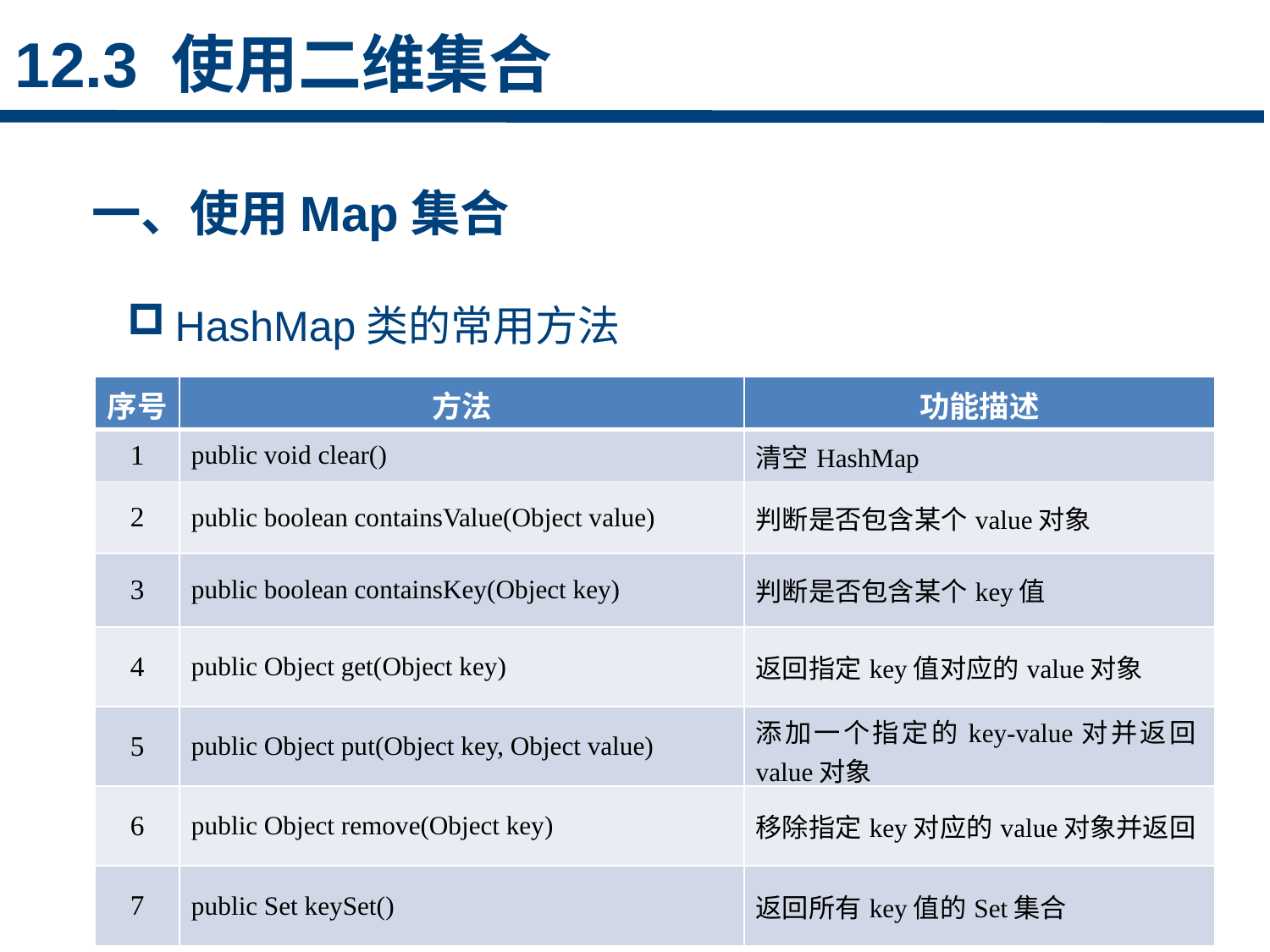

12.3 使用二维集合
一、使用Map集合
HashMap类的常用方法
点击添加文本
| 序号 | 方法 | 功能描述 |
| --- | --- | --- |
| 1 | public void clear() | 清空HashMap |
| 2 | public boolean containsValue(Object value) | 判断是否包含某个value对象 |
| 3 | public boolean containsKey(Object key) | 判断是否包含某个key值 |
| 4 | public Object get(Object key) | 返回指定key值对应的value对象 |
| 5 | public Object put(Object key, Object value) | 添加一个指定的key-value对并返回value对象 |
| 6 | public Object remove(Object key) | 移除指定key对应的value对象并返回 |
| 7 | public Set keySet() | 返回所有key值的Set集合 |
点击添加文本
点击添加文本
点击添加文本